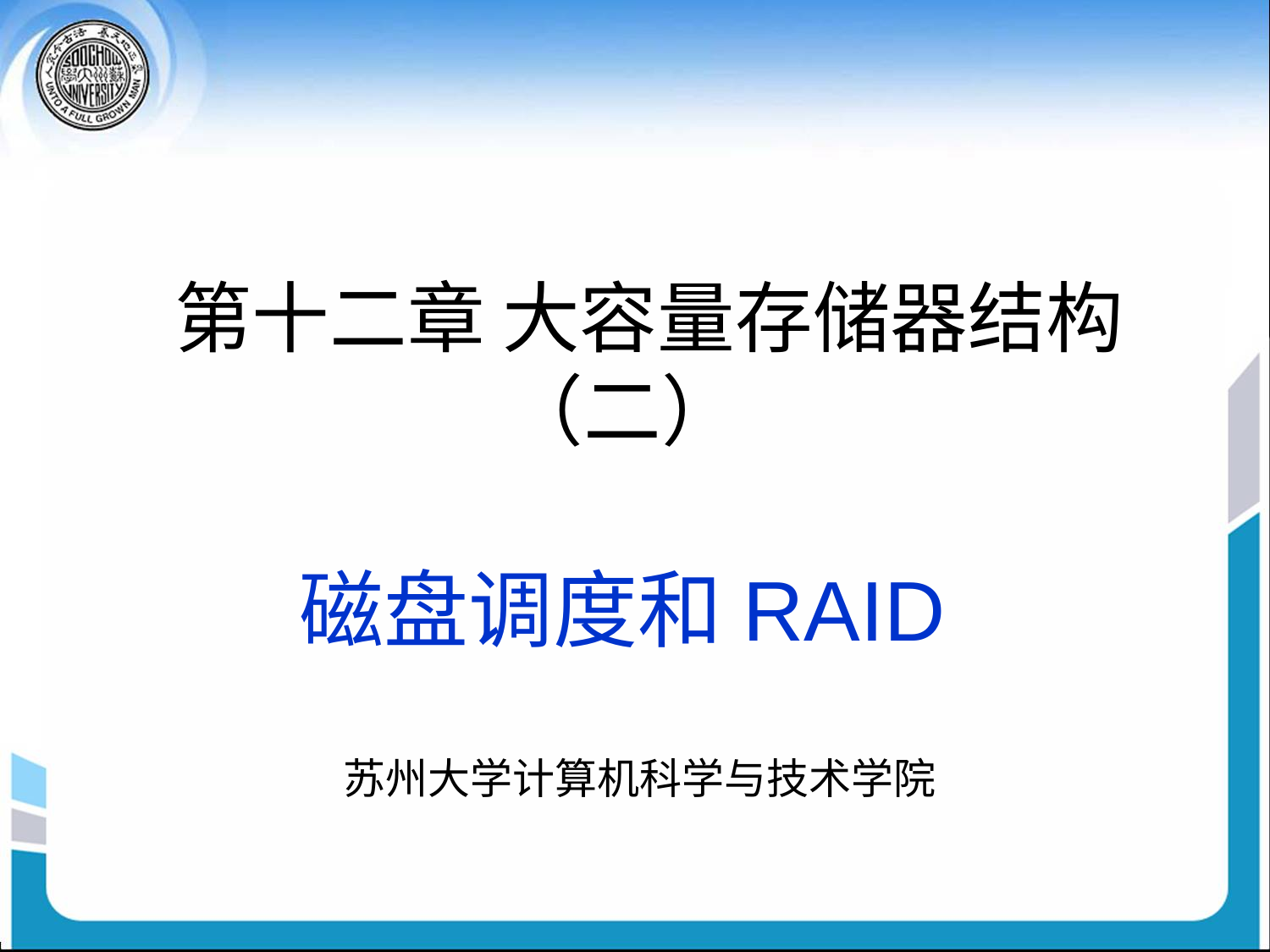

第十二章 大容量存储器结构（二）
磁盘调度和RAID
苏州大学计算机科学与技术学院